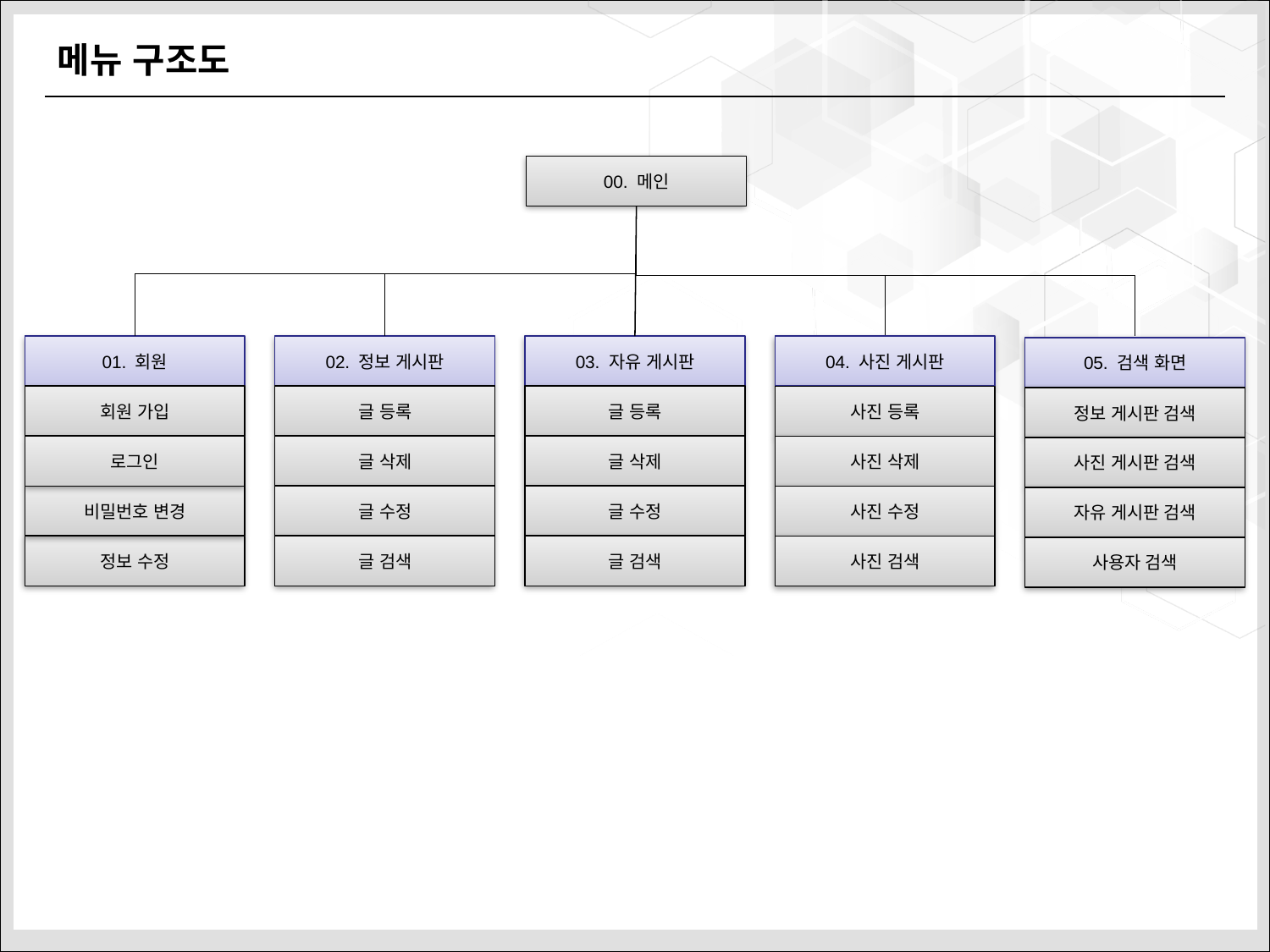

메뉴 구조도
00. 메인
02. 정보 게시판
03. 자유 게시판
01. 회원
04. 사진 게시판
05. 검색 화면
회원 가입
글 등록
글 등록
사진 등록
정보 게시판 검색
글 삭제
글 삭제
로그인
사진 삭제
사진 게시판 검색
비밀번호 변경
글 수정
글 수정
사진 수정
자유 게시판 검색
정보 수정
글 검색
글 검색
사진 검색
사용자 검색